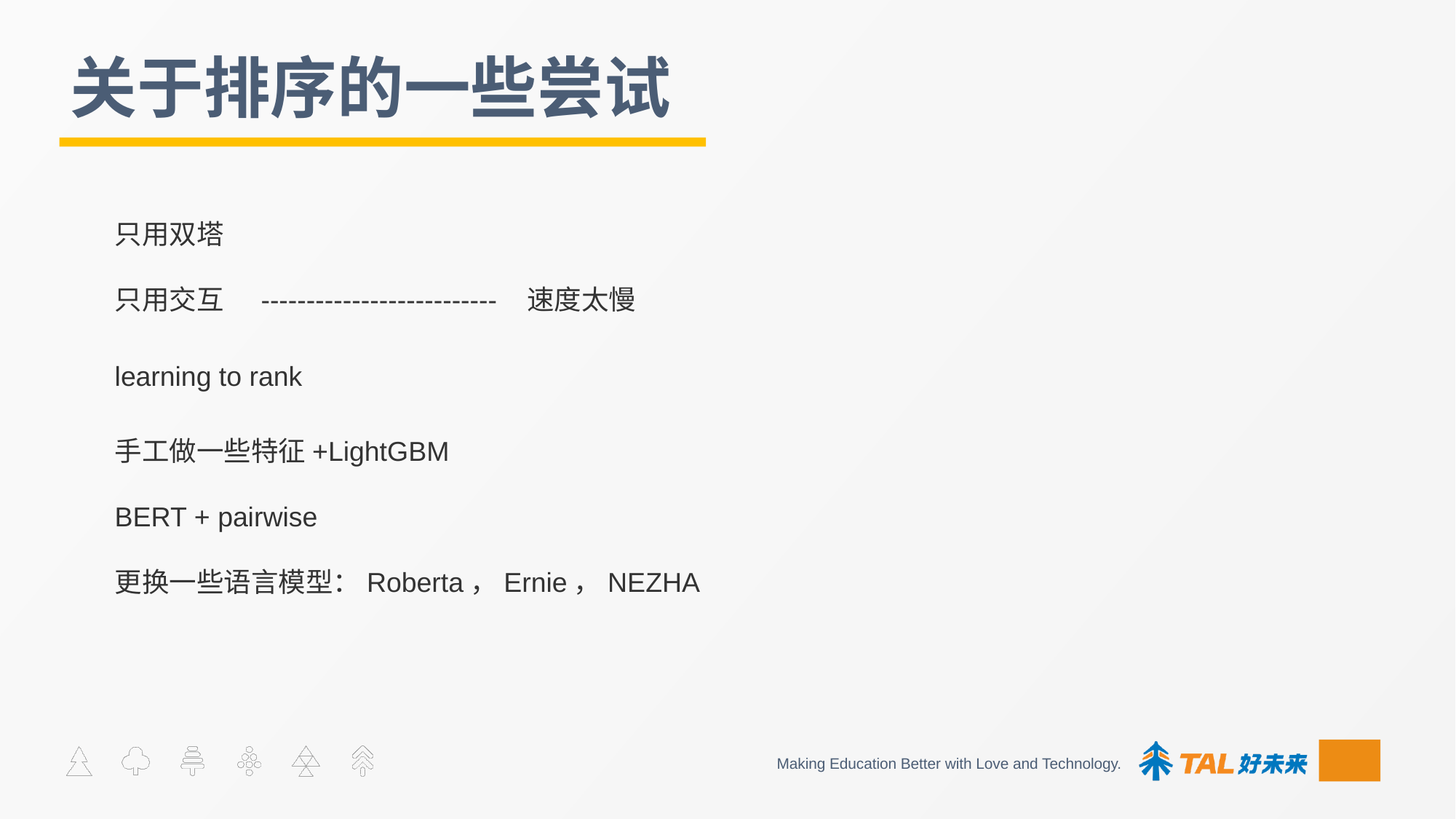

# 关于排序的一些尝试

只用双塔

只用交互    --------------------------   速度太慢
learning to rank
手工做一些特征+LightGBM

BERT + pairwise

更换一些语言模型：Roberta，Ernie，NEZHA